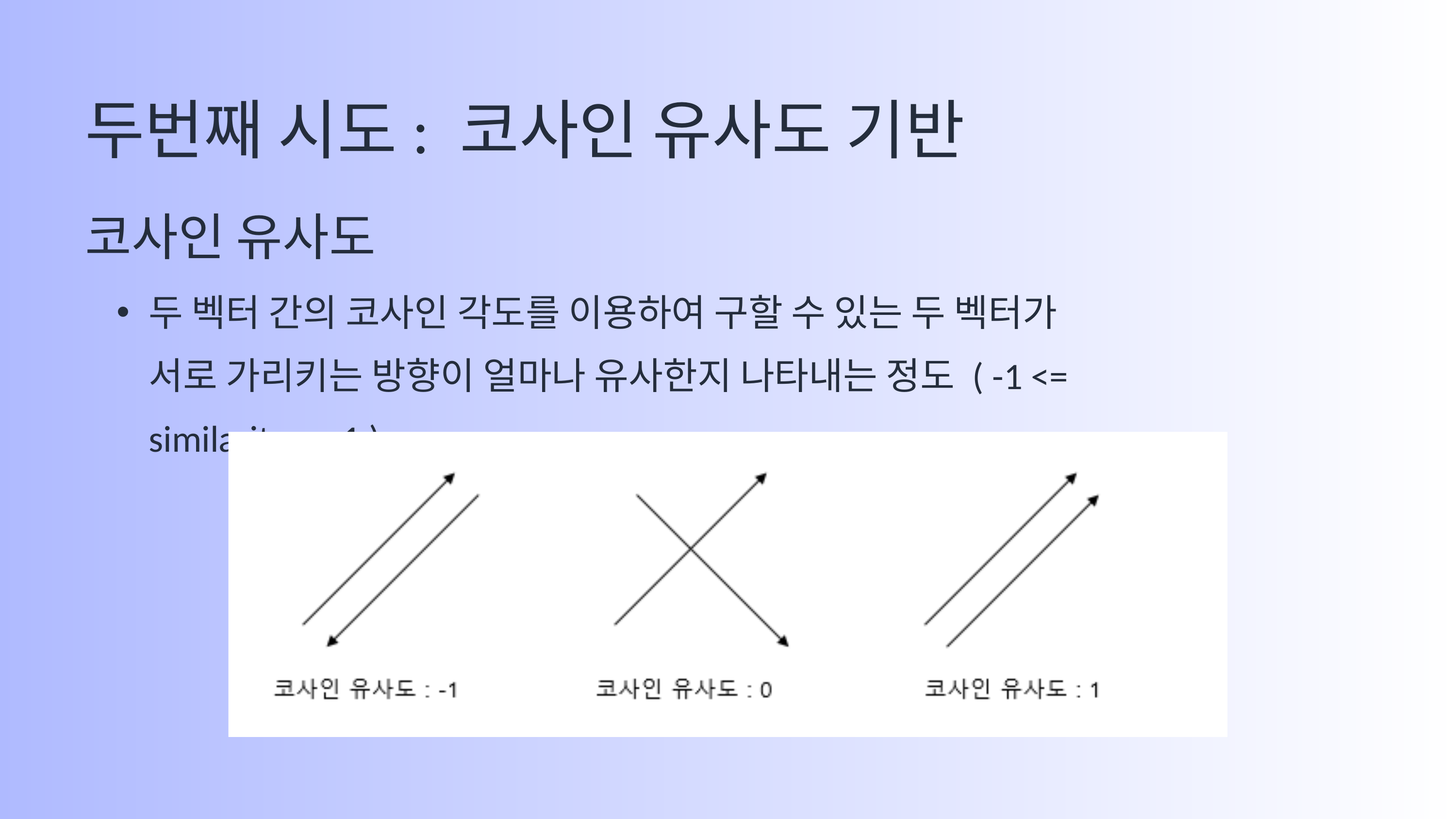

두번째 시도: 코사인 유사도 기반
코사인 유사도
두 벡터 간의 코사인 각도를 이용하여 구할 수 있는 두 벡터가 서로 가리키는 방향이 얼마나 유사한지 나타내는 정도 ( -1 <= similarity <= 1 )